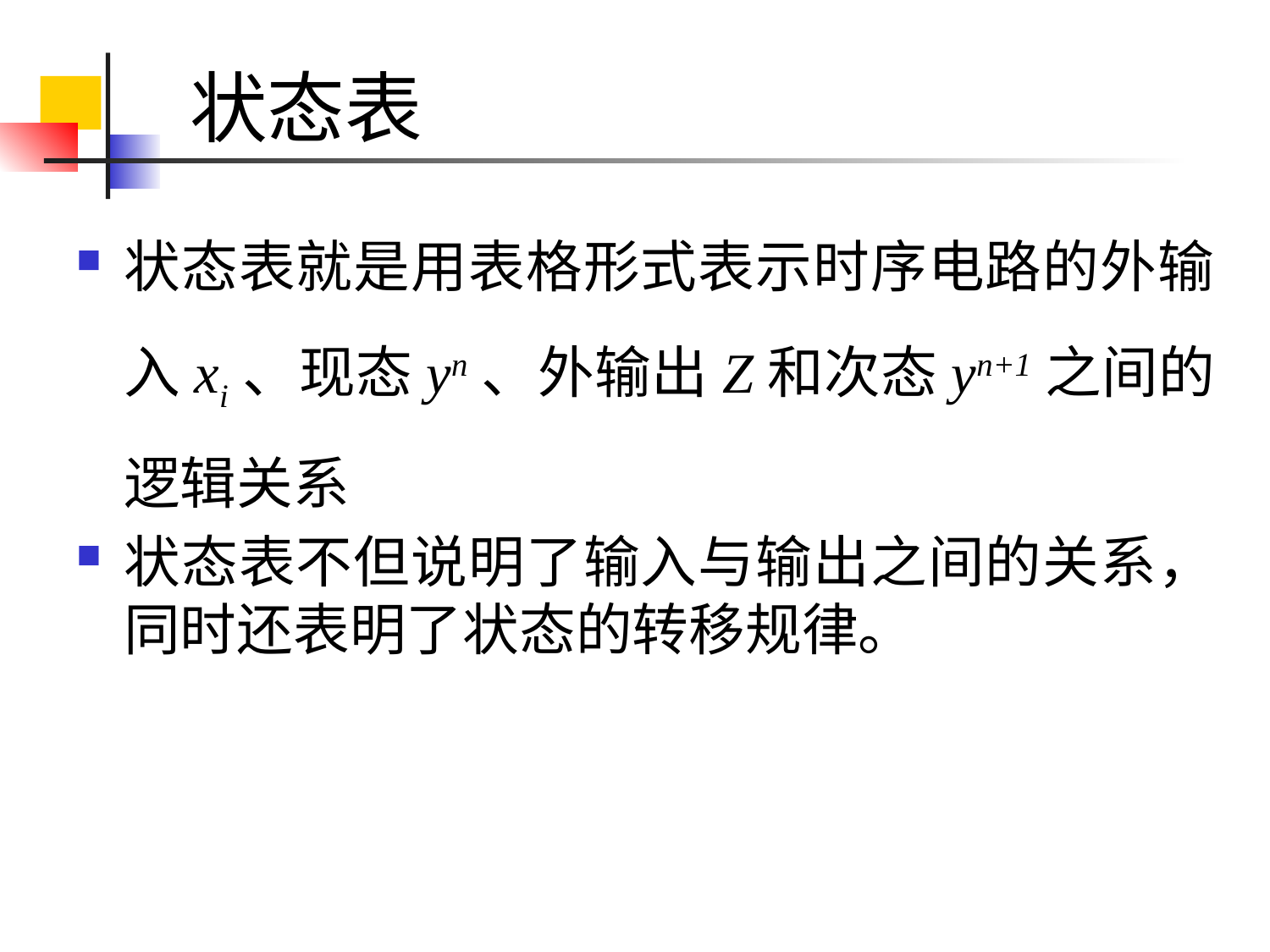

# 状态表
状态表就是用表格形式表示时序电路的外输入xi、现态yn、外输出Z和次态yn+1之间的逻辑关系
状态表不但说明了输入与输出之间的关系，同时还表明了状态的转移规律。